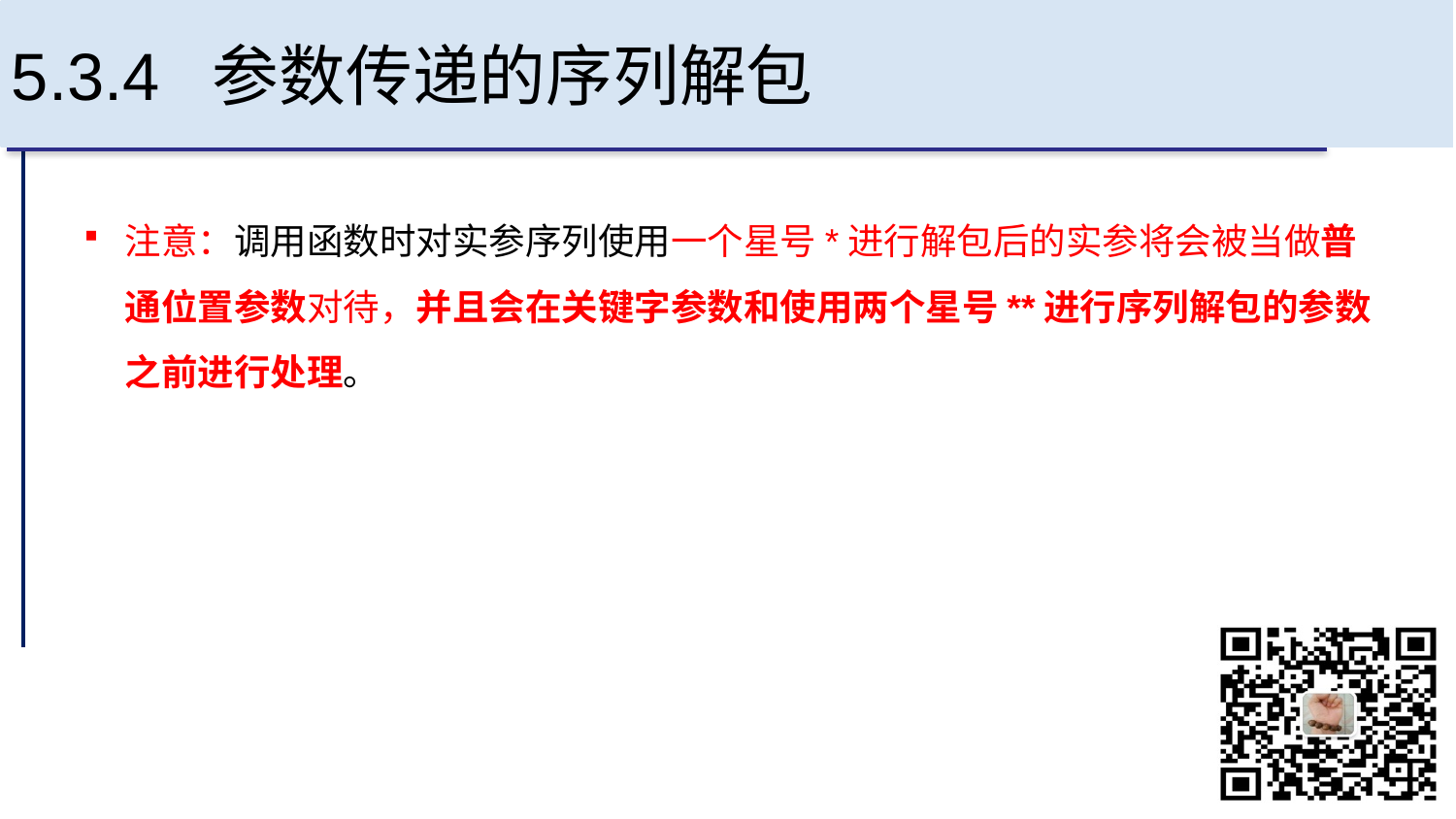

# 5.3.4  参数传递的序列解包
注意：调用函数时对实参序列使用一个星号*进行解包后的实参将会被当做普通位置参数对待，并且会在关键字参数和使用两个星号**进行序列解包的参数之前进行处理。